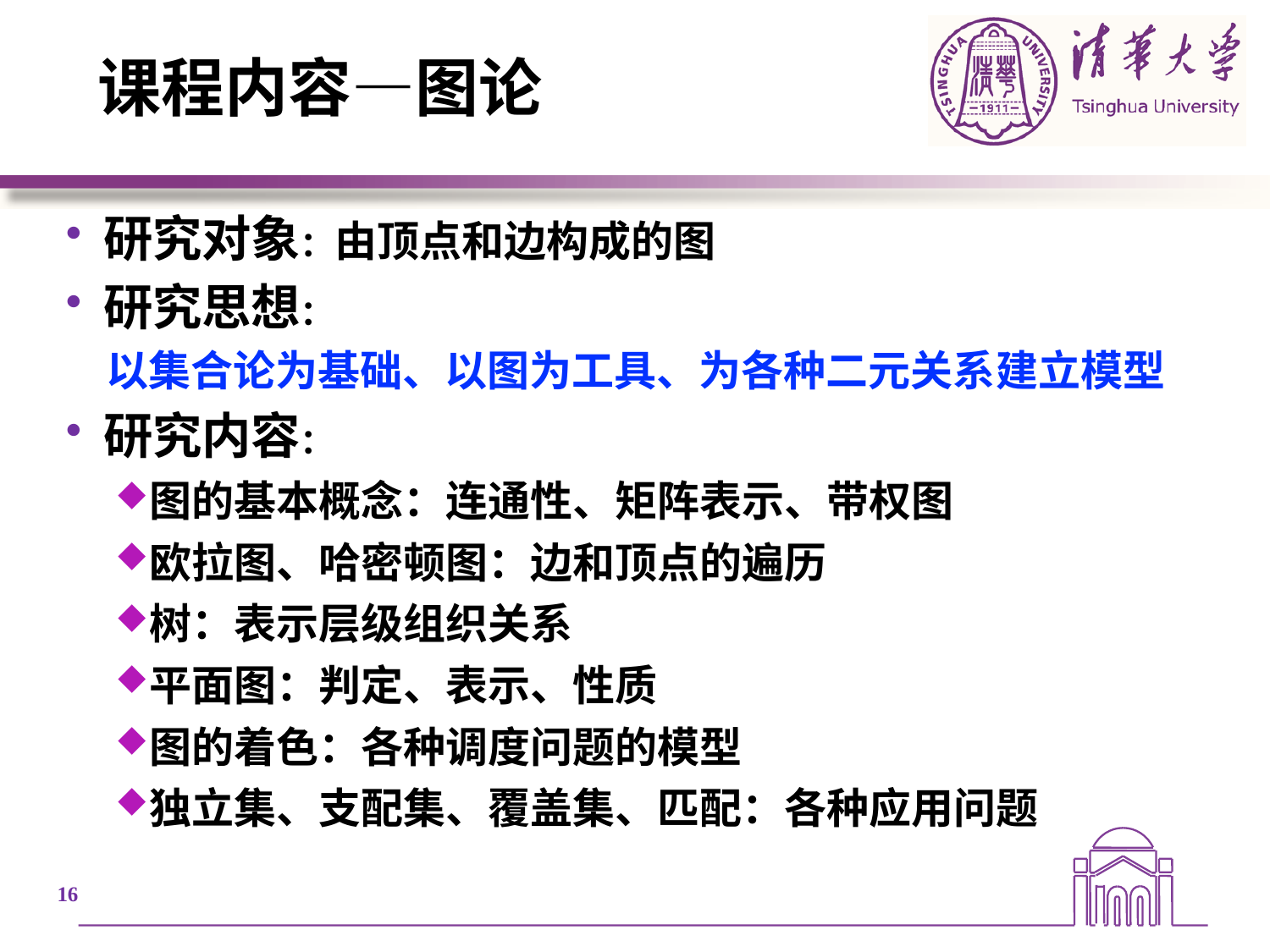

16
# 课程内容—图论
研究对象：由顶点和边构成的图
研究思想：
   以集合论为基础、以图为工具、为各种二元关系建立模型
研究内容：
图的基本概念：连通性、矩阵表示、带权图
欧拉图、哈密顿图：边和顶点的遍历
树：表示层级组织关系
平面图：判定、表示、性质
图的着色：各种调度问题的模型
独立集、支配集、覆盖集、匹配：各种应用问题